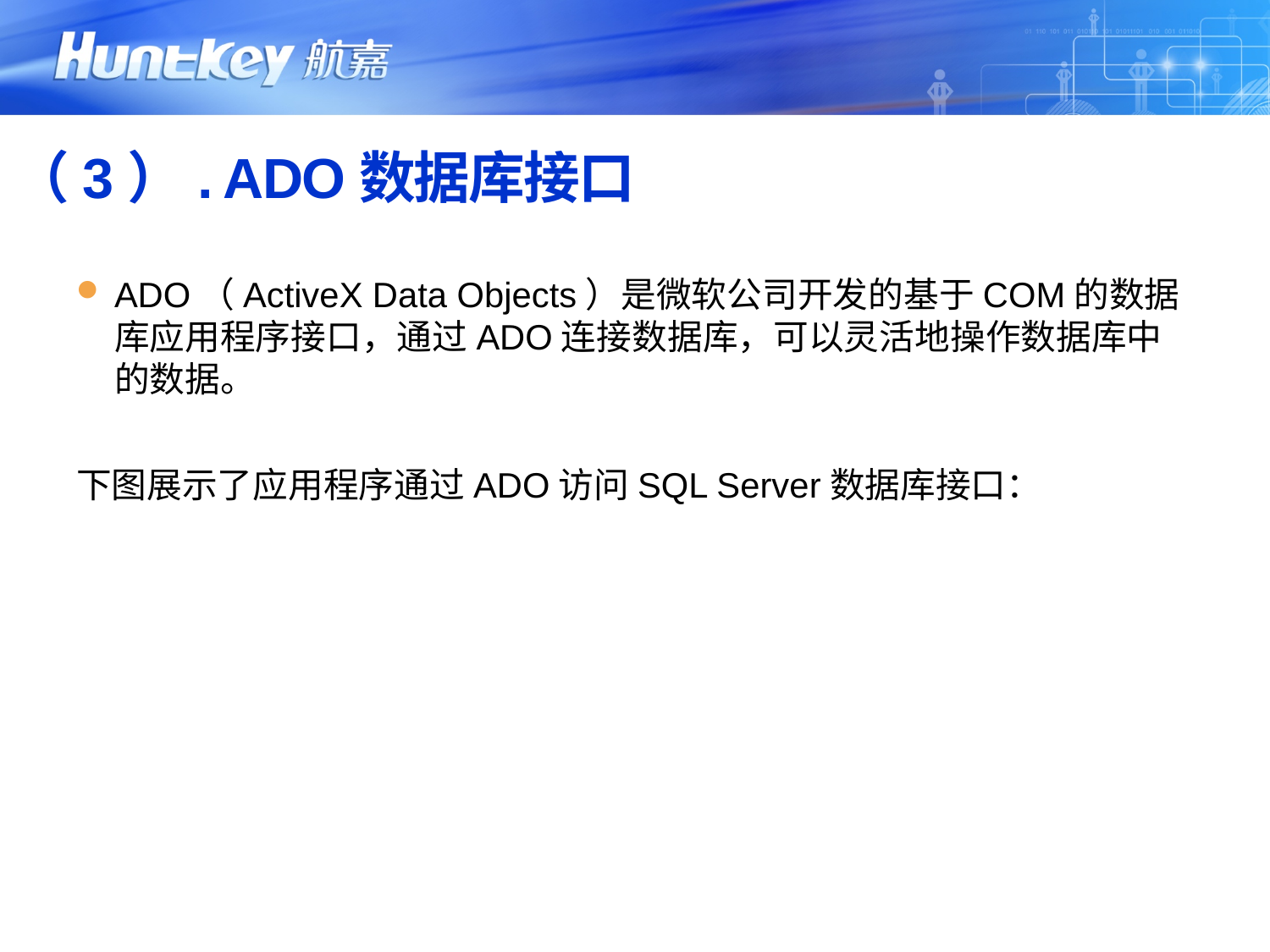

# （3）. ADO数据库接口
ADO（ActiveX Data Objects）是微软公司开发的基于COM的数据库应用程序接口，通过ADO连接数据库，可以灵活地操作数据库中的数据。

下图展示了应用程序通过ADO访问SQL Server数据库接口：